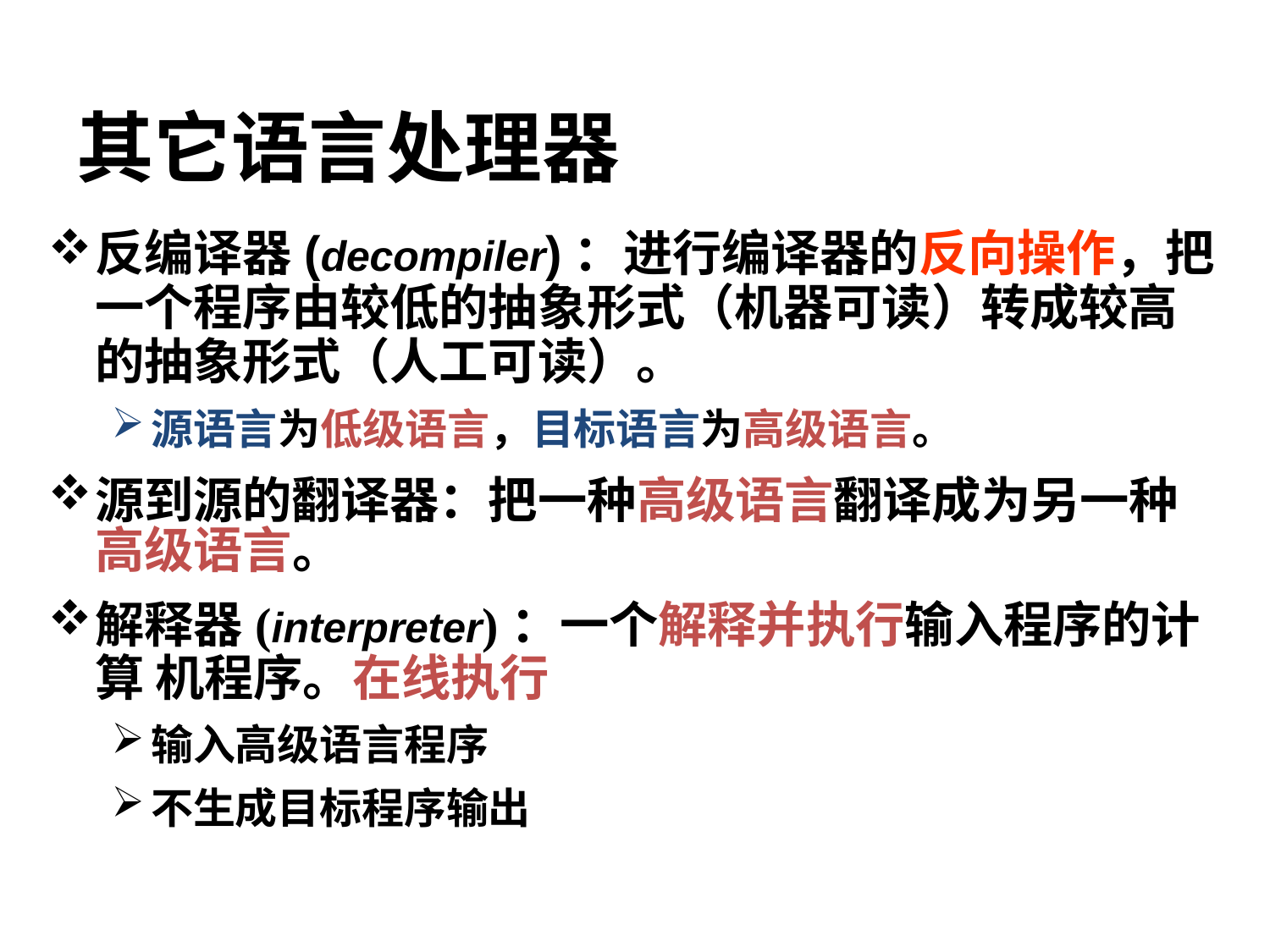

# 其它语言处理器
反编译器(decompiler)：进行编译器的反向操作，把 一个程序由较低的抽象形式（机器可读）转成较高 的抽象形式（人工可读）。
源语言为低级语言，目标语言为高级语言。
源到源的翻译器：把一种高级语言翻译成为另一种 高级语言。
解释器(interpreter)：一个解释并执行输入程序的计算 机程序。在线执行
输入高级语言程序
不生成目标程序输出